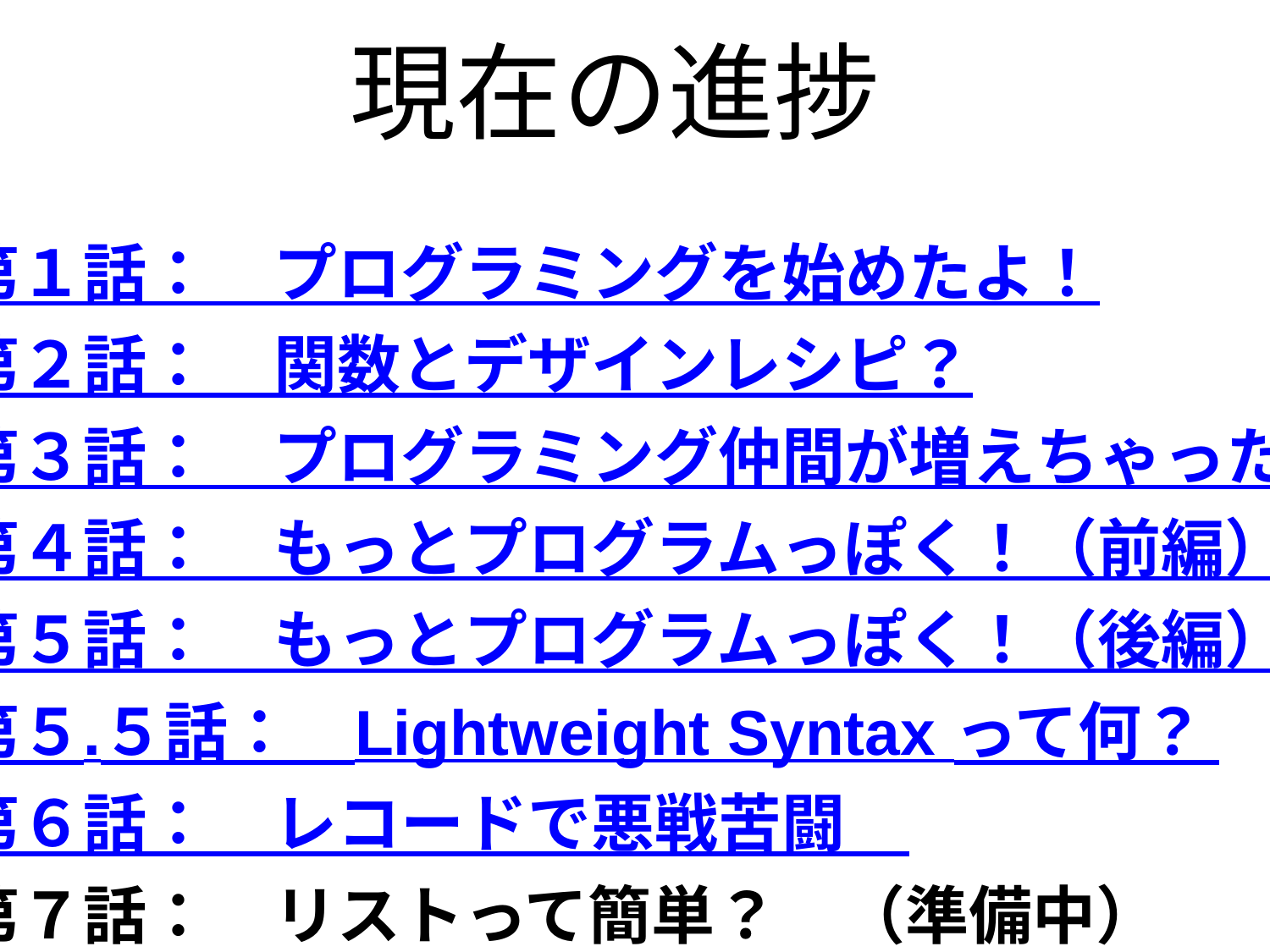

現在の進捗
第１話：　プログラミングを始めたよ！
第２話：　関数とデザインレシピ？
第３話：　プログラミング仲間が増えちゃった！
第４話：　もっとプログラムっぽく！（前編）
第５話：　もっとプログラムっぽく！（後編）
第５.５話：　Lightweight Syntax って何？
第６話：　レコードで悪戦苦闘
第７話：　リストって簡単？　（準備中）